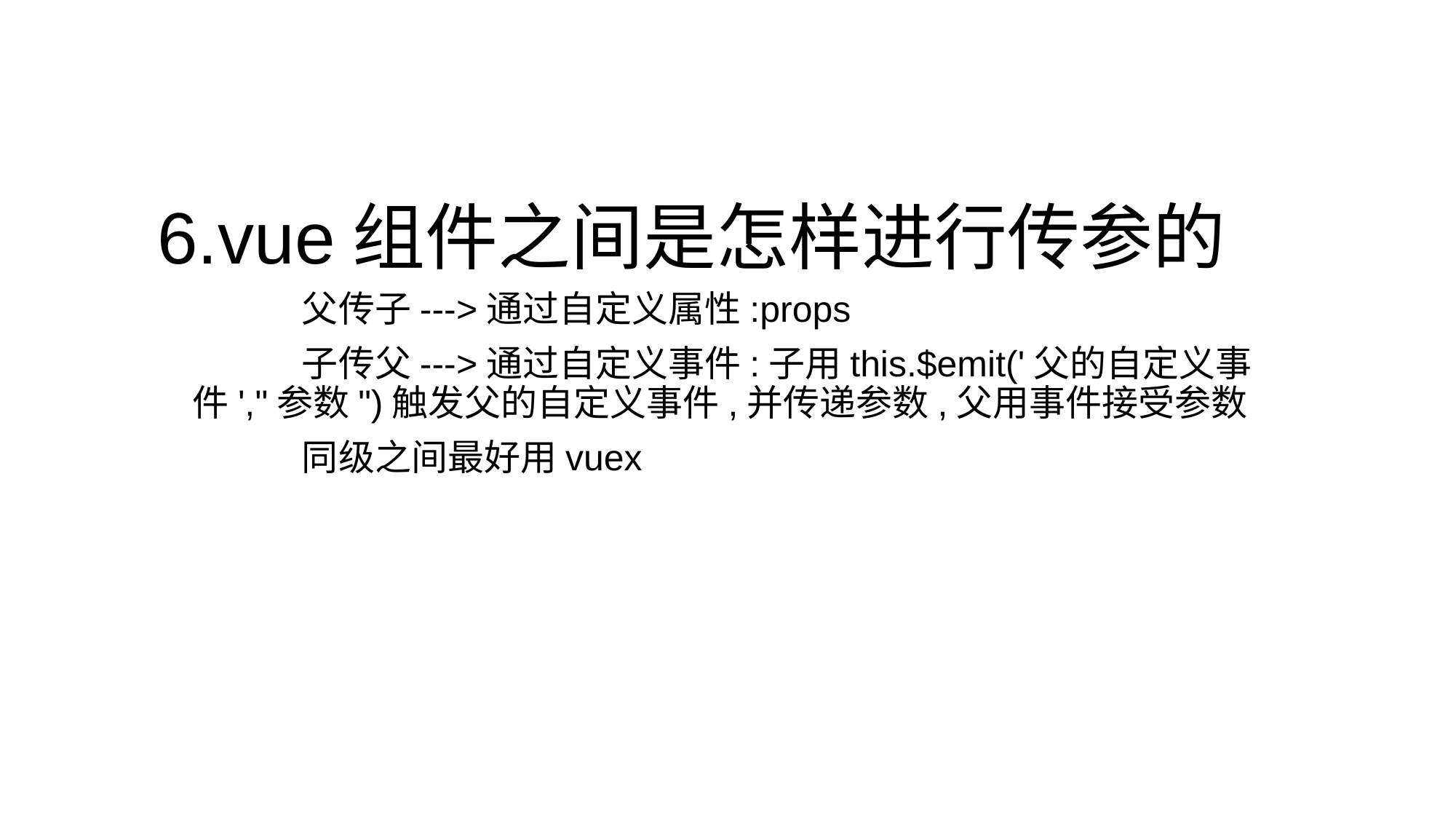

# 6.vue组件之间是怎样进行传参的
	父传子--->通过自定义属性:props
	子传父--->通过自定义事件:子用this.$emit('父的自定义事件',"参数")触发父的自定义事件,并传递参数,父用事件接受参数
	同级之间最好用vuex